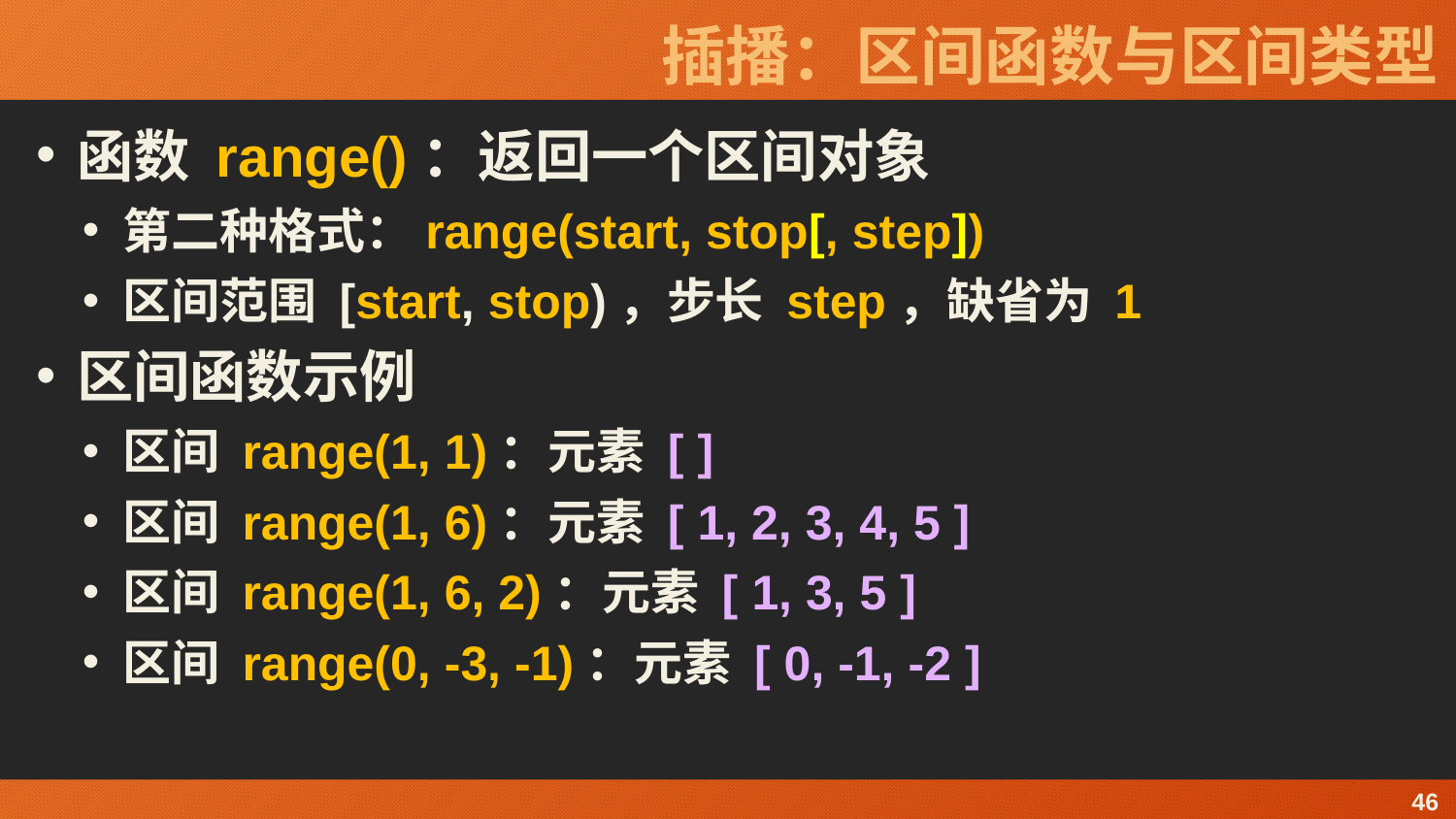

# 插播：区间函数与区间类型
函数 range()：返回一个区间对象
第二种格式：range(start, stop[, step])
区间范围 [start, stop)，步长 step，缺省为 1
区间函数示例
区间 range(1, 1)：元素 [ ]
区间 range(1, 6)：元素 [ 1, 2, 3, 4, 5 ]
区间 range(1, 6, 2)：元素 [ 1, 3, 5 ]
区间 range(0, -3, -1)：元素 [ 0, -1, -2 ]
46